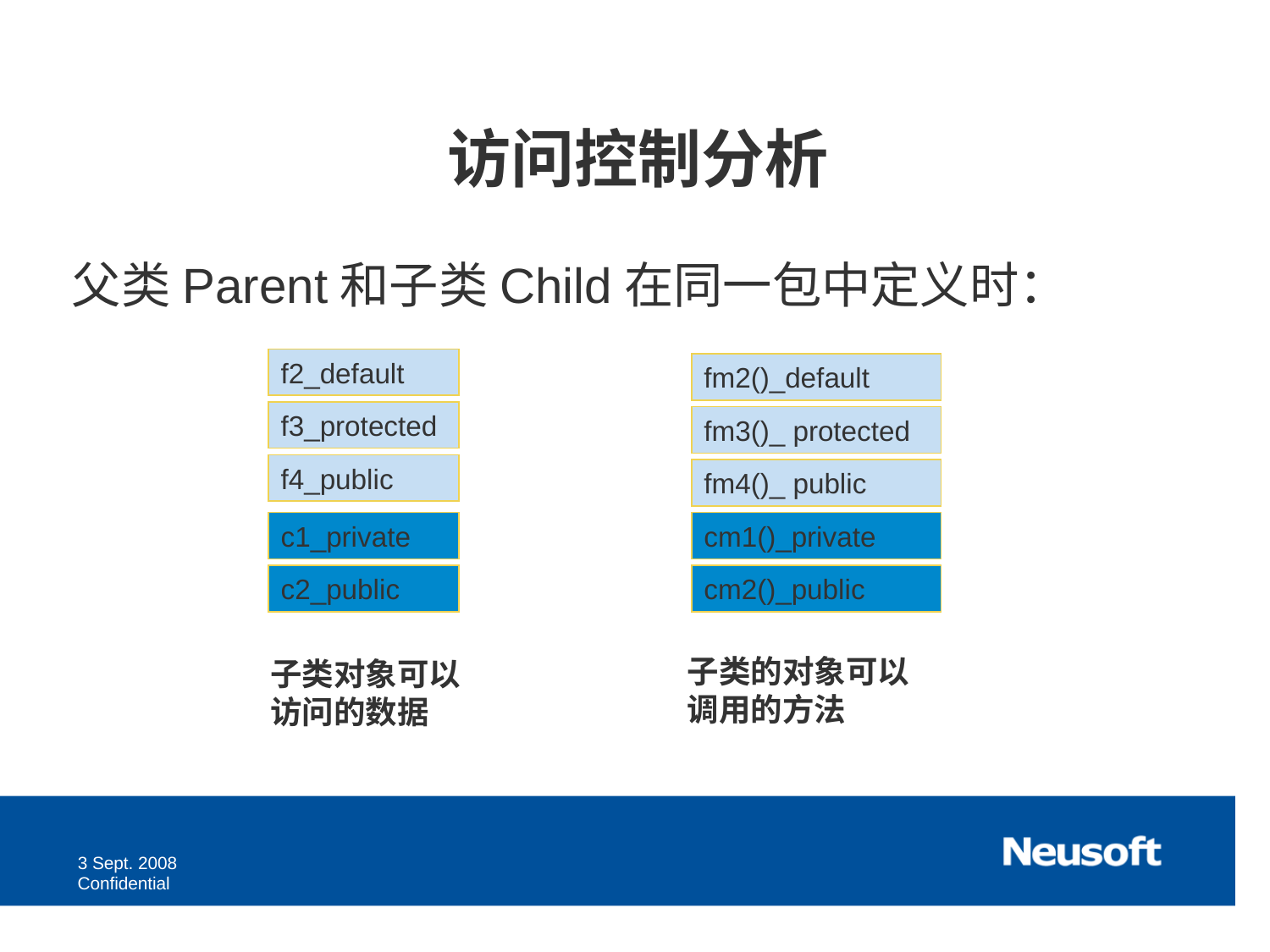

访问控制分析
父类Parent和子类Child在同一包中定义时：
f2_default
fm2()_default
f3_protected
fm3()_ protected
f4_public
fm4()_ public
c1_private
cm1()_private
c2_public
cm2()_public
子类的对象可以调用的方法
子类对象可以访问的数据